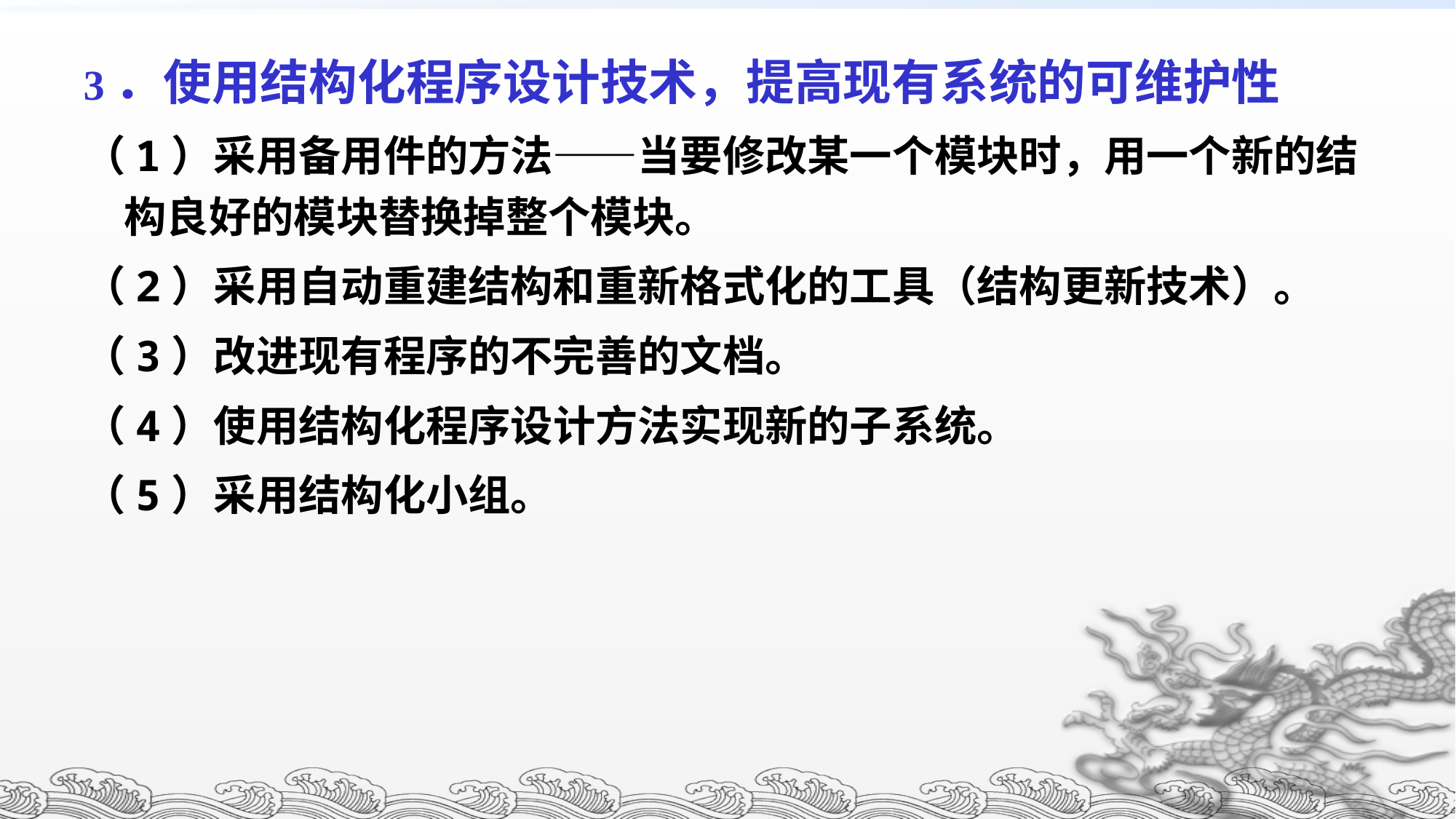

3．使用结构化程序设计技术，提高现有系统的可维护性
（1）采用备用件的方法——当要修改某一个模块时，用一个新的结构良好的模块替换掉整个模块。
（2）采用自动重建结构和重新格式化的工具（结构更新技术）。
（3）改进现有程序的不完善的文档。
（4）使用结构化程序设计方法实现新的子系统。
（5）采用结构化小组。